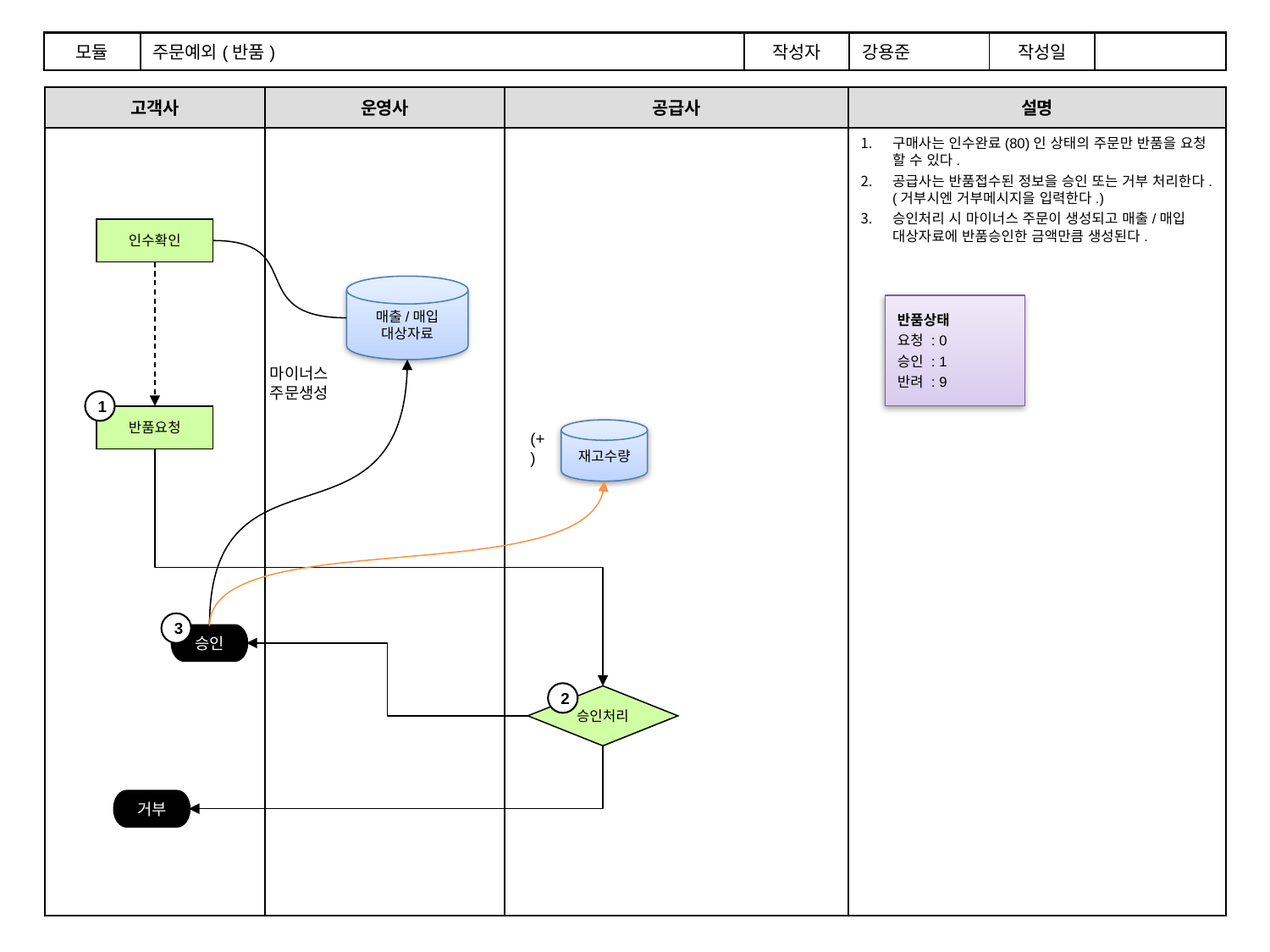

| 모듈 | 주문예외(반품) | 작성자 | 강용준 | 작성일 |  |
| --- | --- | --- | --- | --- | --- |
고객사
운영사
설명
공급사

구매사는 인수완료(80)인 상태의 주문만 반품을 요청 할 수 있다.
공급사는 반품접수된 정보을 승인 또는 거부 처리한다.(거부시엔 거부메시지을 입력한다.)
승인처리 시 마이너스 주문이 생성되고 매출/매입 대상자료에 반품승인한 금액만큼 생성된다.

인수확인
매출/매입 대상자료
반품상태
요청 : 0
승인 : 1
반려 : 9
마이너스
주문생성
1
반품요청
재고수량
(+)
3
승인
2
승인처리
거부